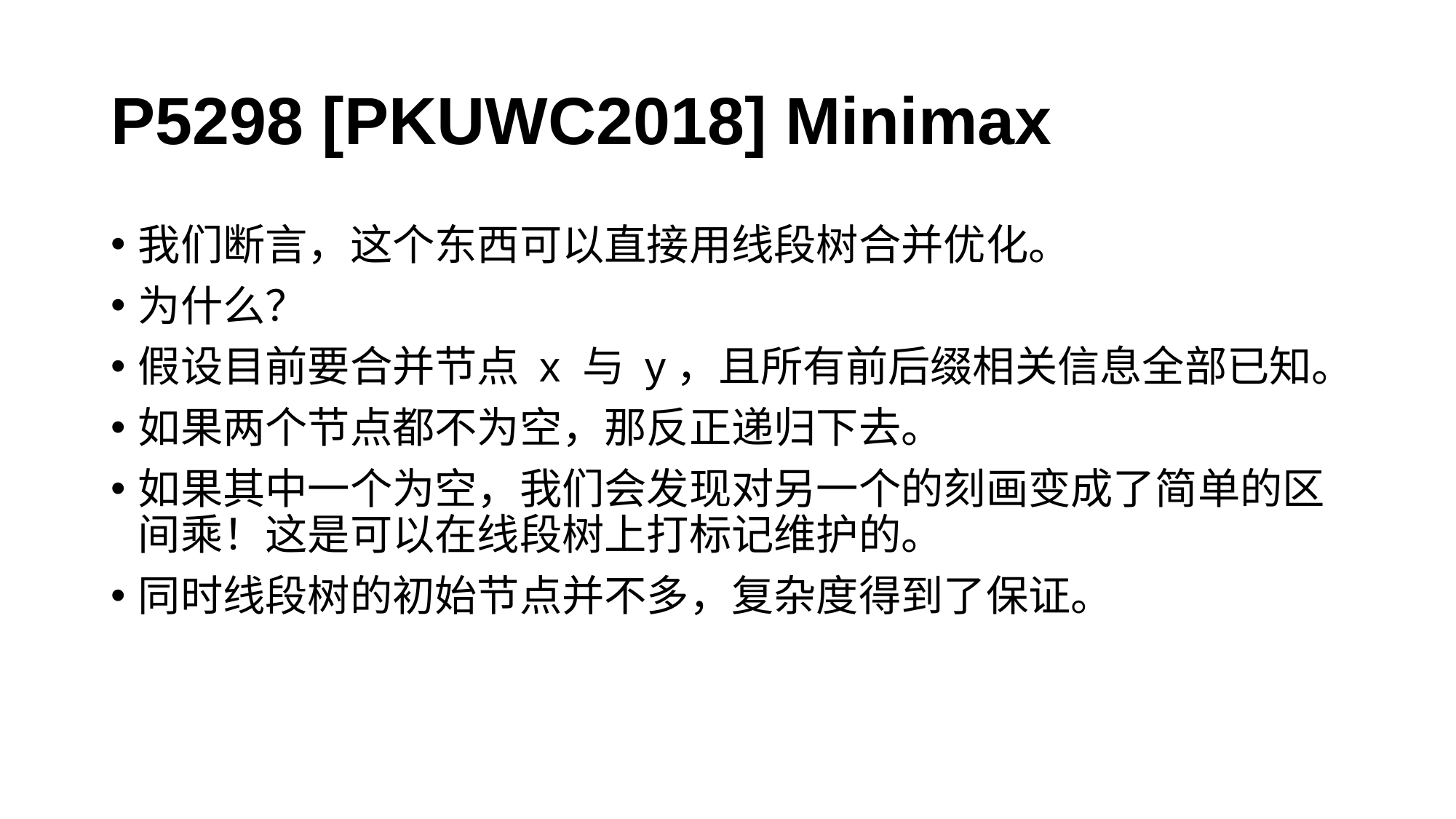

# P5298 [PKUWC2018] Minimax
我们断言，这个东西可以直接用线段树合并优化。
为什么？
假设目前要合并节点 x 与 y，且所有前后缀相关信息全部已知。
如果两个节点都不为空，那反正递归下去。
如果其中一个为空，我们会发现对另一个的刻画变成了简单的区间乘！这是可以在线段树上打标记维护的。
同时线段树的初始节点并不多，复杂度得到了保证。